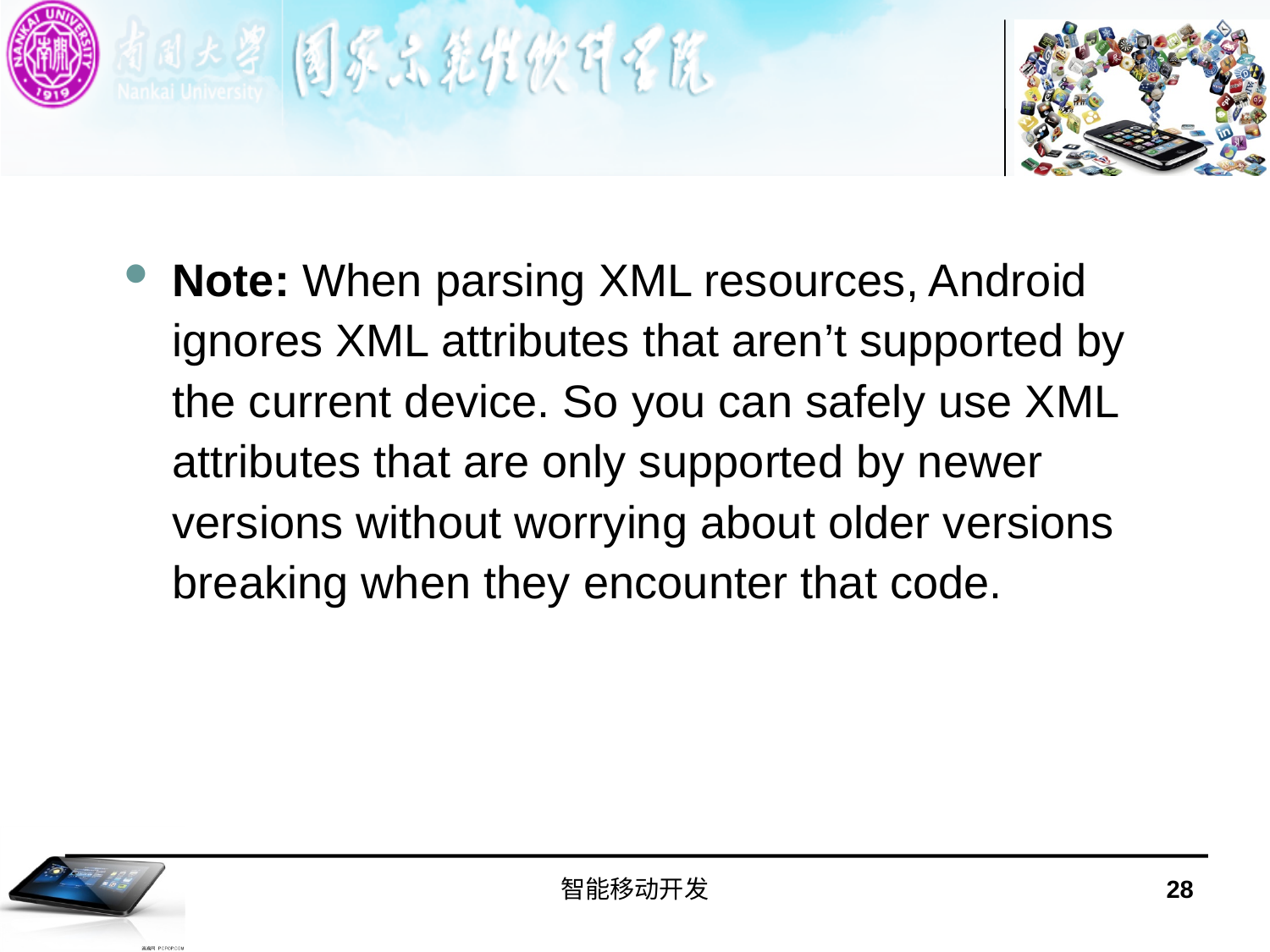

#
Note: When parsing XML resources, Android ignores XML attributes that aren’t supported by the current device. So you can safely use XML attributes that are only supported by newer versions without worrying about older versions breaking when they encounter that code.
智能移动开发
28